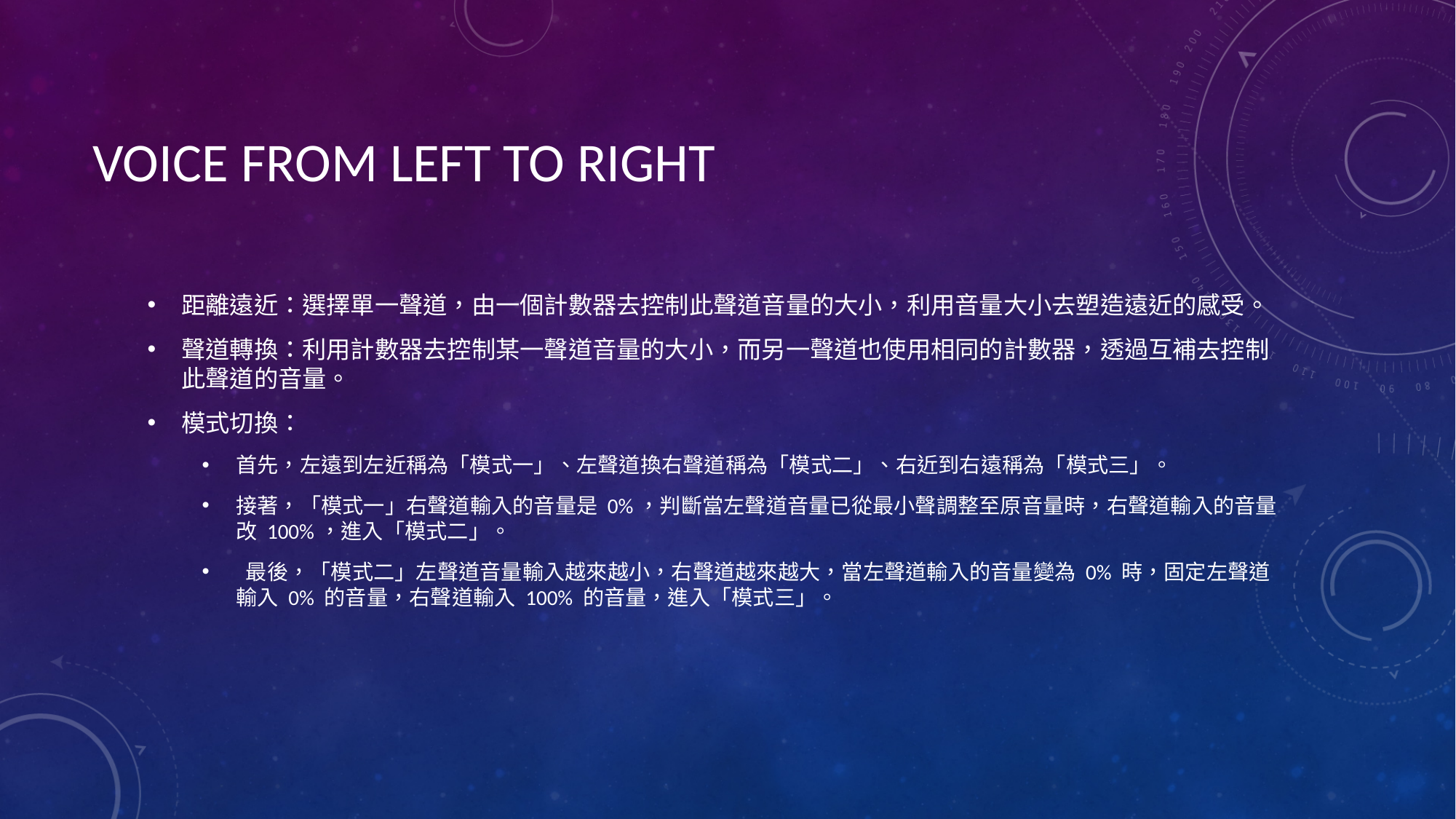

# voice from left to right
距離遠近：選擇單一聲道，由一個計數器去控制此聲道音量的大小，利用音量大小去塑造遠近的感受。
聲道轉換：利用計數器去控制某一聲道音量的大小，而另一聲道也使用相同的計數器，透過互補去控制此聲道的音量。
模式切換：
首先，左遠到左近稱為「模式一」、左聲道換右聲道稱為「模式二」、右近到右遠稱為「模式三」。
接著，「模式一」右聲道輸入的音量是 0%，判斷當左聲道音量已從最小聲調整至原音量時，右聲道輸入的音量改 100%，進入「模式二」。
 最後，「模式二」左聲道音量輸入越來越小，右聲道越來越大，當左聲道輸入的音量變為 0% 時，固定左聲道輸入 0% 的音量，右聲道輸入 100% 的音量，進入「模式三」。